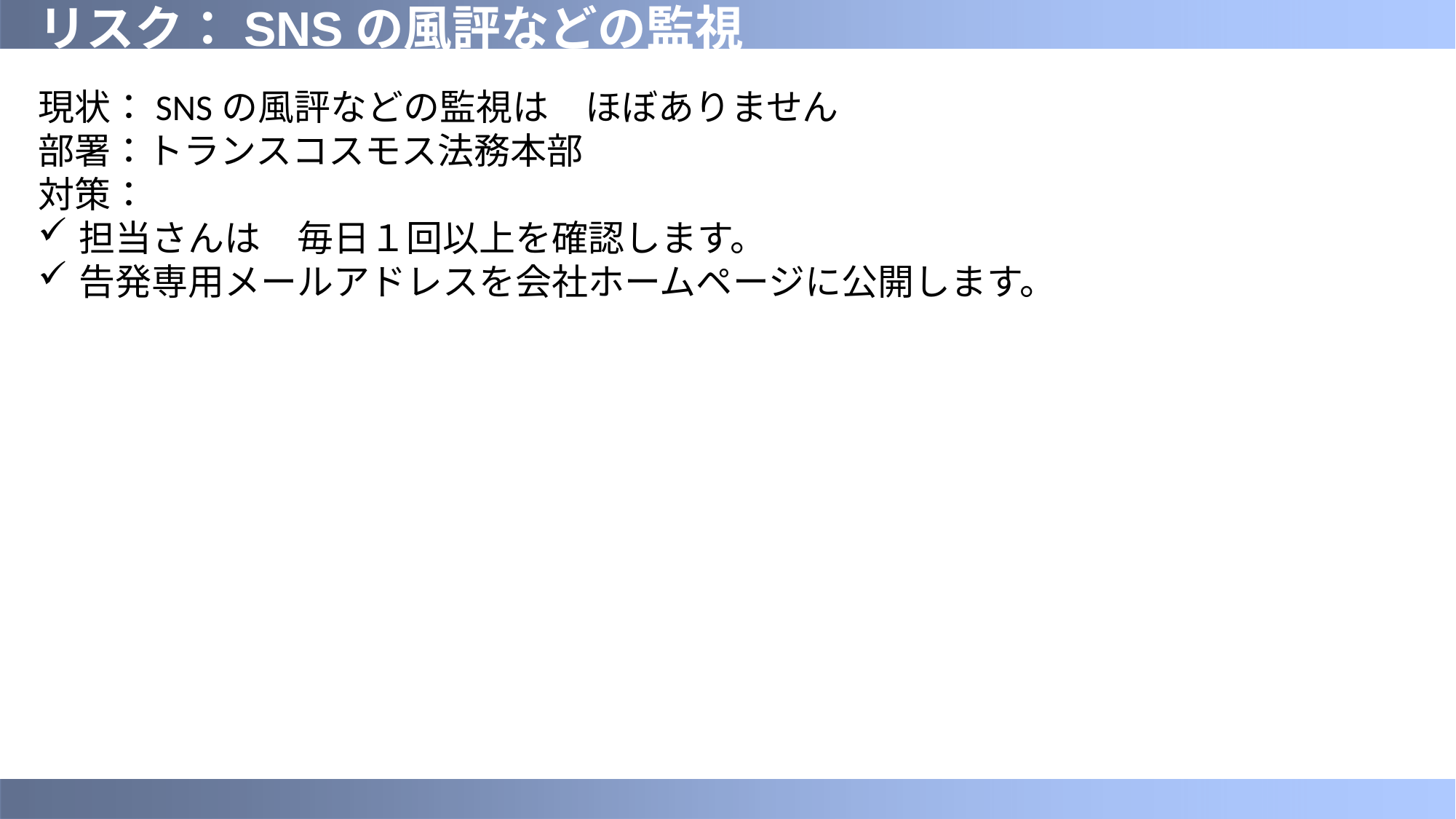

# リスク：SNSの風評などの監視
現状：SNSの風評などの監視は　ほぼありません
部署：トランスコスモス法務本部
対策：
担当さんは　毎日１回以上を確認します。
告発専用メールアドレスを会社ホームページに公開します。